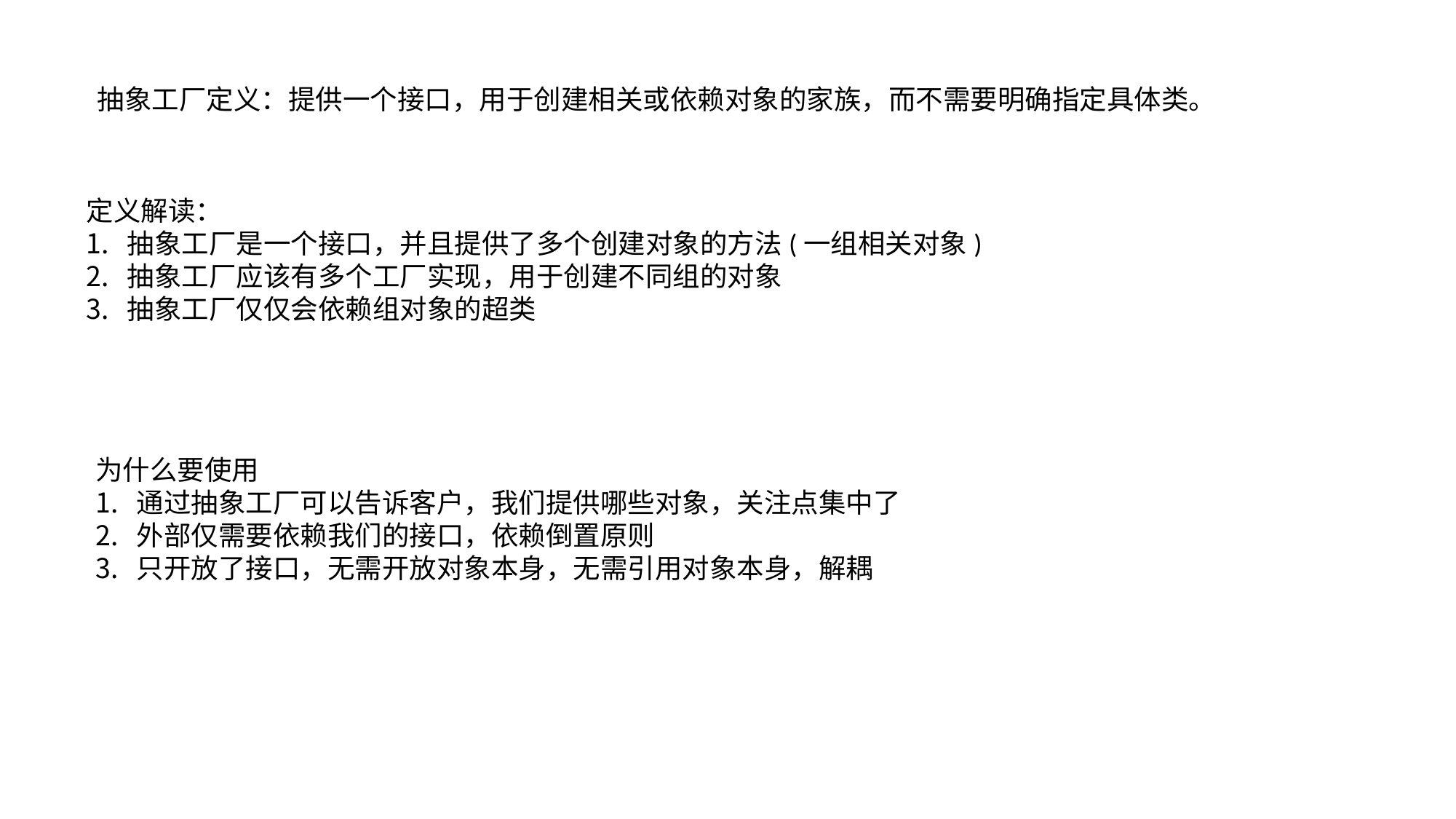

抽象工厂定义：提供一个接口，用于创建相关或依赖对象的家族，而不需要明确指定具体类。
定义解读：
抽象工厂是一个接口，并且提供了多个创建对象的方法(一组相关对象)
抽象工厂应该有多个工厂实现，用于创建不同组的对象
抽象工厂仅仅会依赖组对象的超类

为什么要使用
通过抽象工厂可以告诉客户，我们提供哪些对象，关注点集中了
外部仅需要依赖我们的接口，依赖倒置原则
只开放了接口，无需开放对象本身，无需引用对象本身，解耦